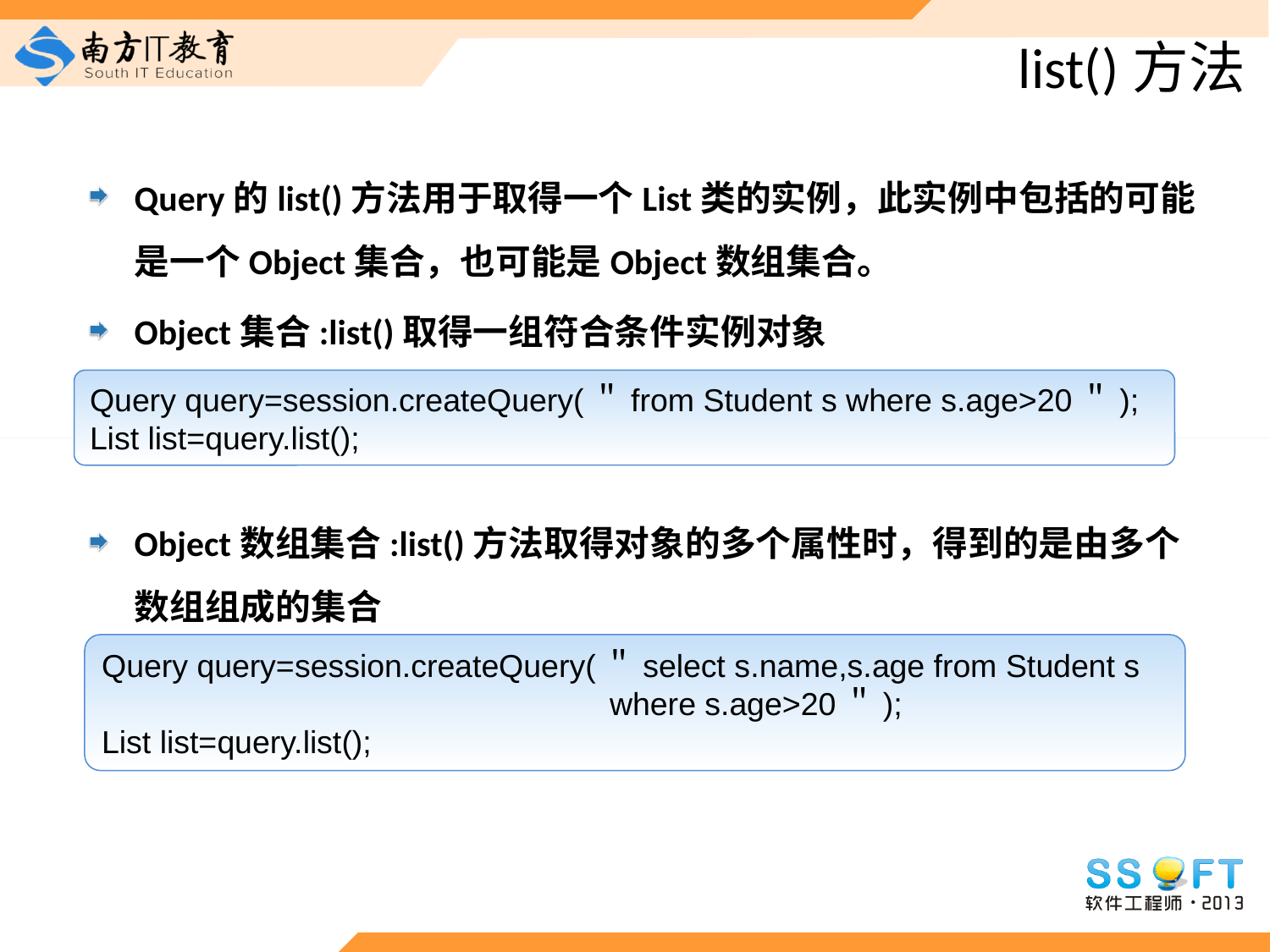

# list()方法
Query的list()方法用于取得一个List类的实例，此实例中包括的可能是一个Object集合，也可能是Object数组集合。
Object集合:list()取得一组符合条件实例对象

Object数组集合:list()方法取得对象的多个属性时，得到的是由多个数组组成的集合

Query query=session.createQuery(＂from Student s where s.age>20＂);
List list=query.list();

Query query=session.createQuery(＂select s.name,s.age from Student s
				where s.age>20＂);
List list=query.list();